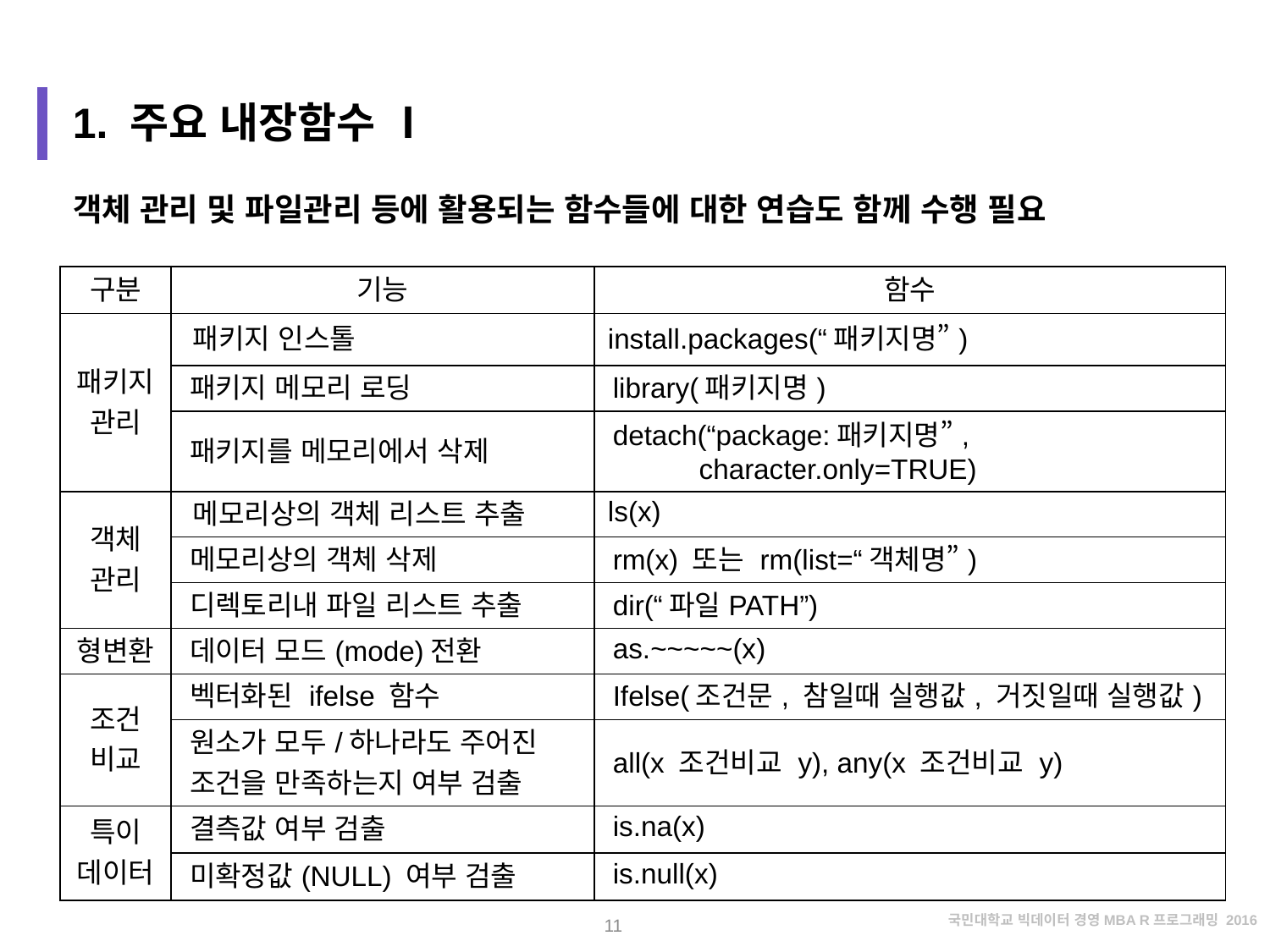

1. 주요 내장함수 Ⅰ
객체 관리 및 파일관리 등에 활용되는 함수들에 대한 연습도 함께 수행 필요
| 구분 | 기능 | 함수 |
| --- | --- | --- |
| 패키지 관리 | 패키지 인스톨 | install.packages(“패키지명”) |
|  | 패키지 메모리 로딩 | library(패키지명) |
|  | 패키지를 메모리에서 삭제 | detach(“package:패키지명”, character.only=TRUE) |
| 객체 관리 | 메모리상의 객체 리스트 추출 | ls(x) |
|  | 메모리상의 객체 삭제 | rm(x) 또는 rm(list=“객체명”) |
|  | 디렉토리내 파일 리스트 추출 | dir(“파일PATH”) |
| 형변환 | 데이터 모드(mode)전환 | as.~~~~~(x) |
| 조건 비교 | 벡터화된 ifelse 함수 | Ifelse(조건문, 참일때 실행값, 거짓일때 실행값) |
|  | 원소가 모두/하나라도 주어진 조건을 만족하는지 여부 검출 | all(x 조건비교 y), any(x 조건비교 y) |
| 특이 데이터 | 결측값 여부 검출 | is.na(x) |
|  | 미확정값(NULL) 여부 검출 | is.null(x) |
11